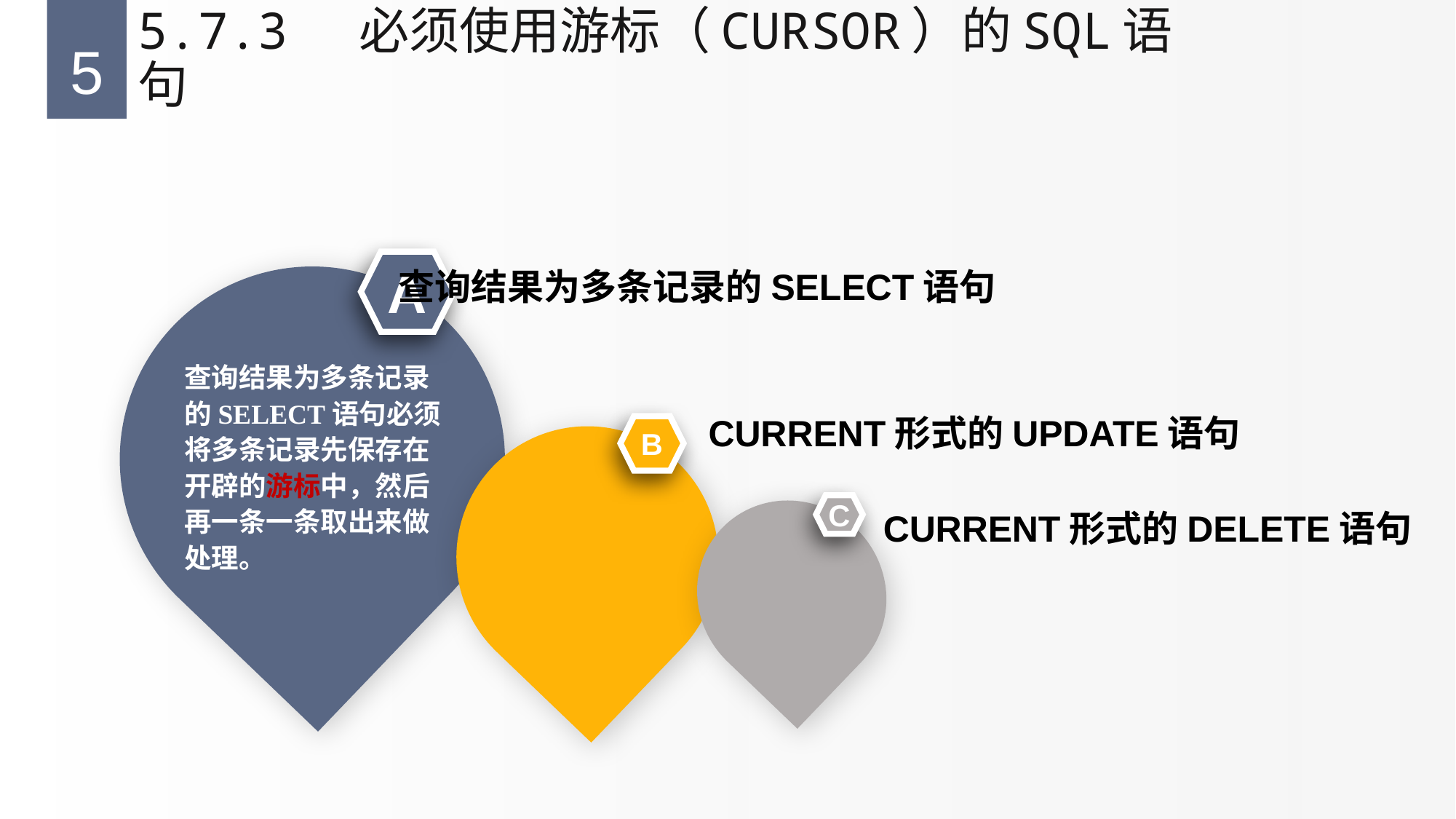

# 5.7.3  必须使用游标（CURSOR）的SQL语句
A

查询结果为多条记录的SELECT语句
查询结果为多条记录的SELECT语句必须将多条记录先保存在开辟的游标中，然后再一条一条取出来做处理。
CURRENT形式的UPDATE语句
B

C

CURRENT形式的DELETE语句